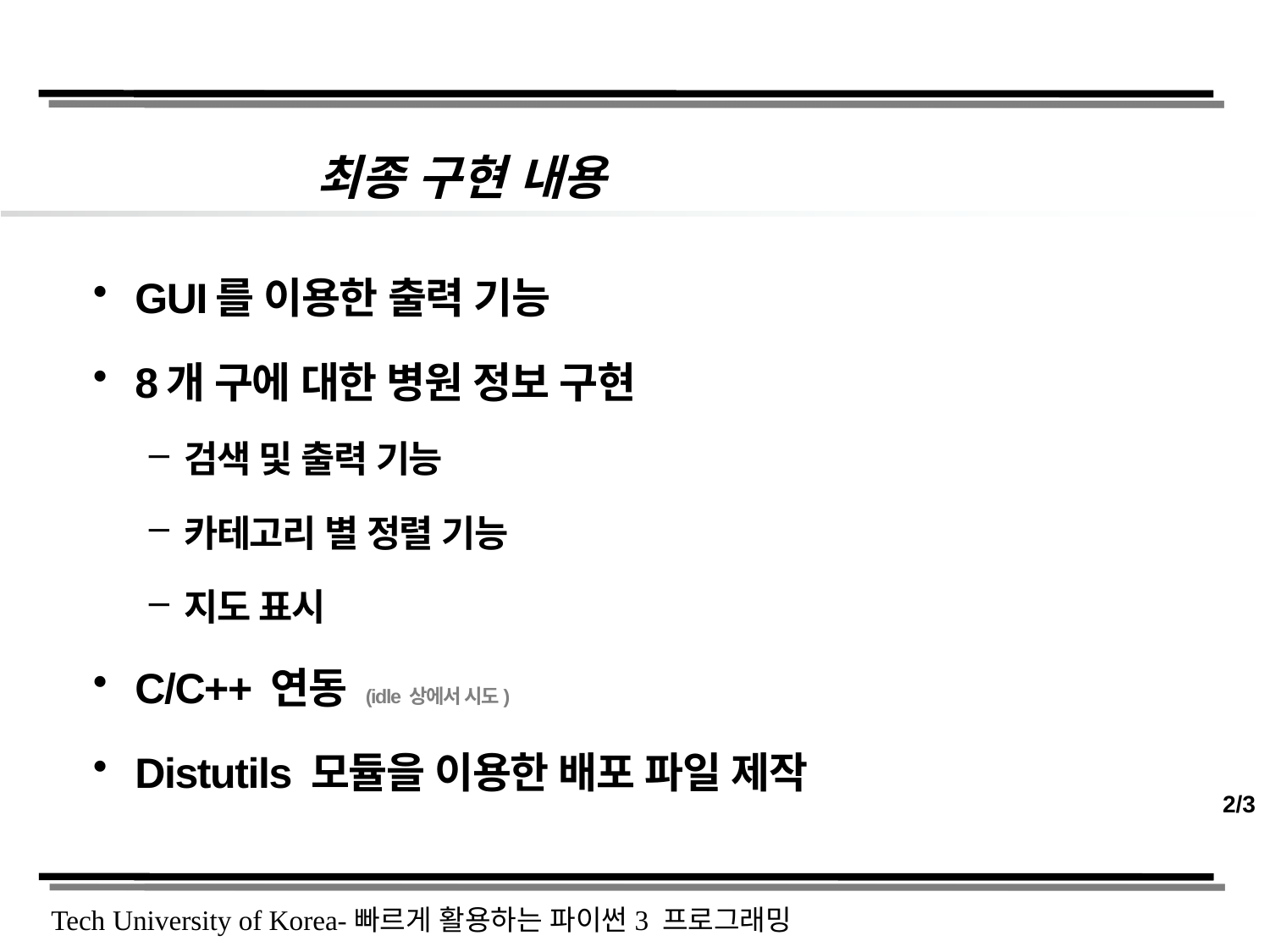

# 최종 구현 내용

GUI를 이용한 출력 기능
8개 구에 대한 병원 정보 구현
검색 및 출력 기능
카테고리 별 정렬 기능
지도 표시
C/C++ 연동 (idle 상에서 시도)
Distutils 모듈을 이용한 배포 파일 제작
2/3